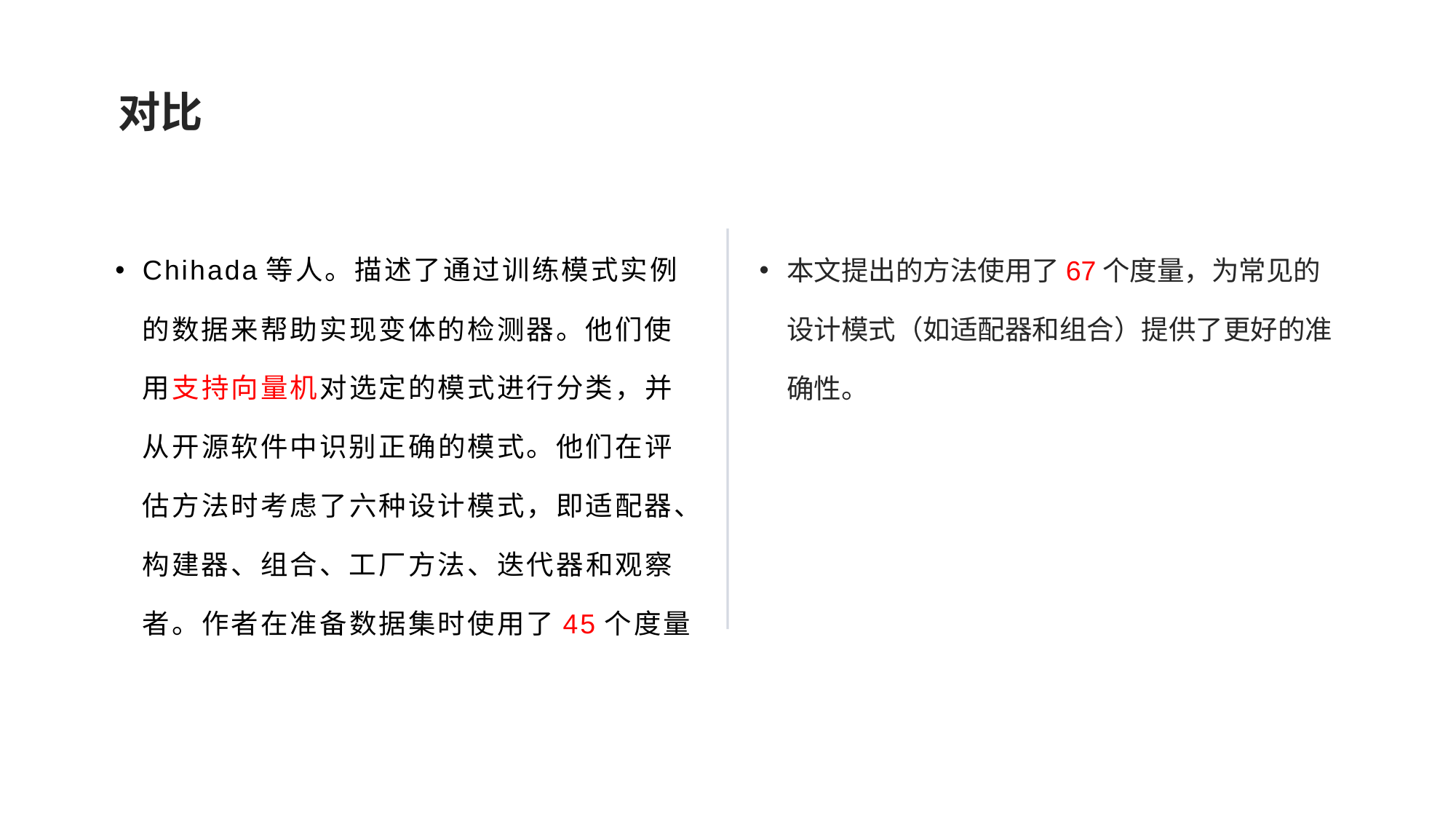

对比
Chihada等人。描述了通过训练模式实例的数据来帮助实现变体的检测器。他们使用支持向量机对选定的模式进行分类，并从开源软件中识别正确的模式。他们在评估方法时考虑了六种设计模式，即适配器、构建器、组合、工厂方法、迭代器和观察者。作者在准备数据集时使用了45个度量
本文提出的方法使用了67个度量，为常见的设计模式（如适配器和组合）提供了更好的准确性。